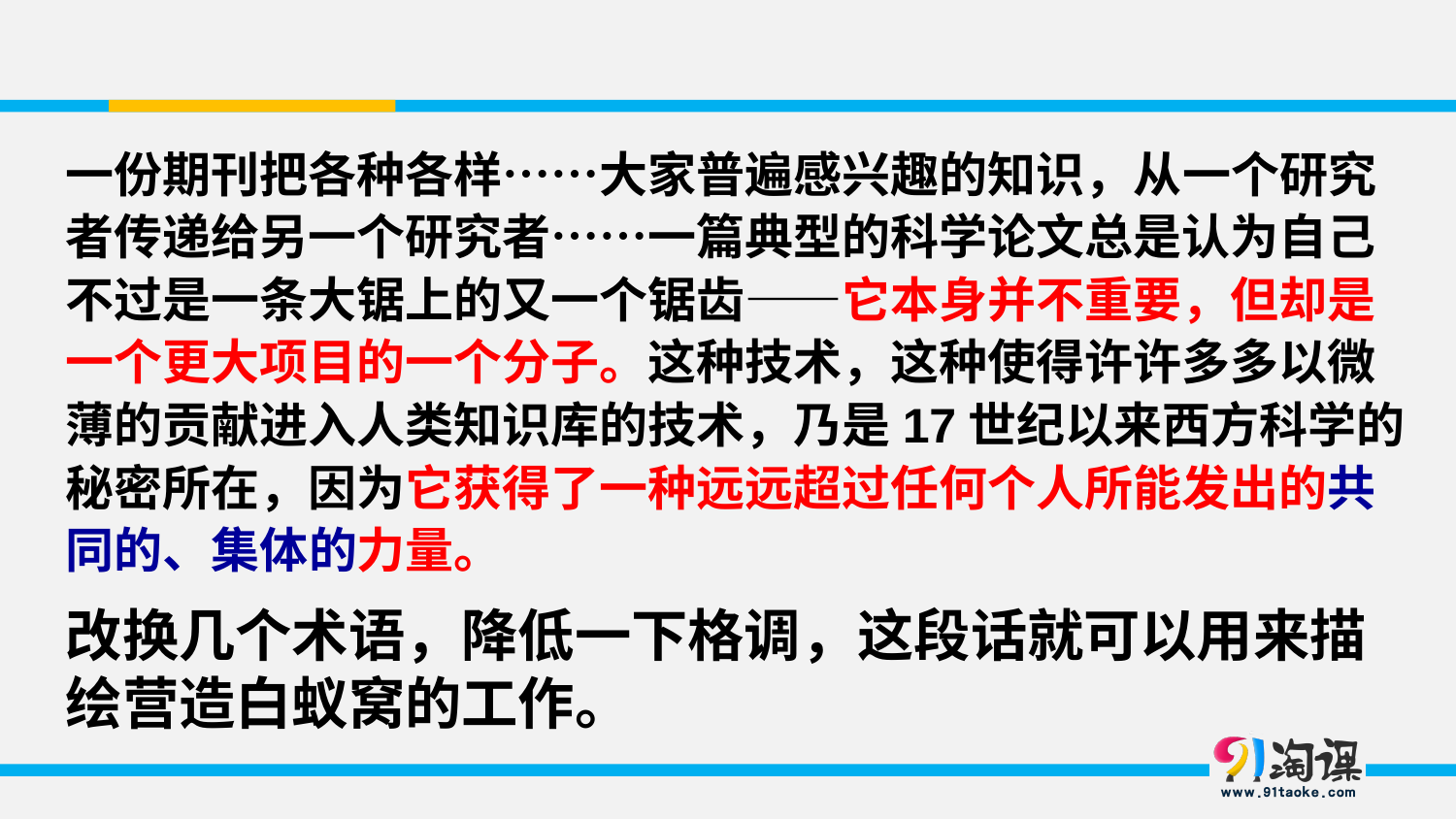

一份期刊把各种各样……大家普遍感兴趣的知识，从一个研究者传递给另一个研究者……一篇典型的科学论文总是认为自己不过是一条大锯上的又一个锯齿——它本身并不重要，但却是一个更大项目的一个分子。这种技术，这种使得许许多多以微薄的贡献进入人类知识库的技术，乃是17世纪以来西方科学的秘密所在，因为它获得了一种远远超过任何个人所能发出的共同的、集体的力量。
改换几个术语，降低一下格调，这段话就可以用来描绘营造白蚁窝的工作。